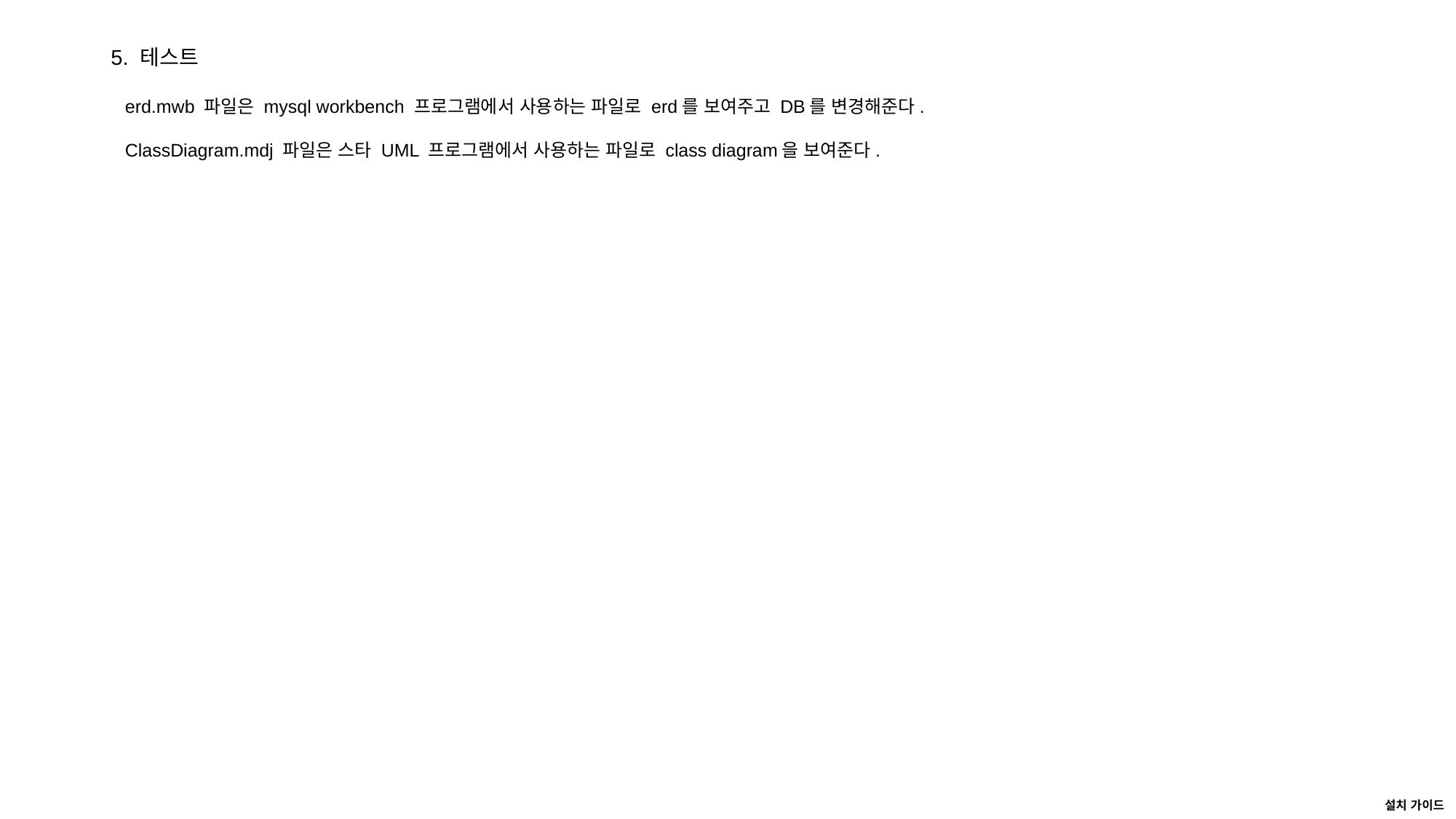

# 5. 테스트
erd.mwb 파일은 mysql workbench 프로그램에서 사용하는 파일로 erd를 보여주고 DB를 변경해준다.

ClassDiagram.mdj 파일은 스타 UML 프로그램에서 사용하는 파일로 class diagram을 보여준다.